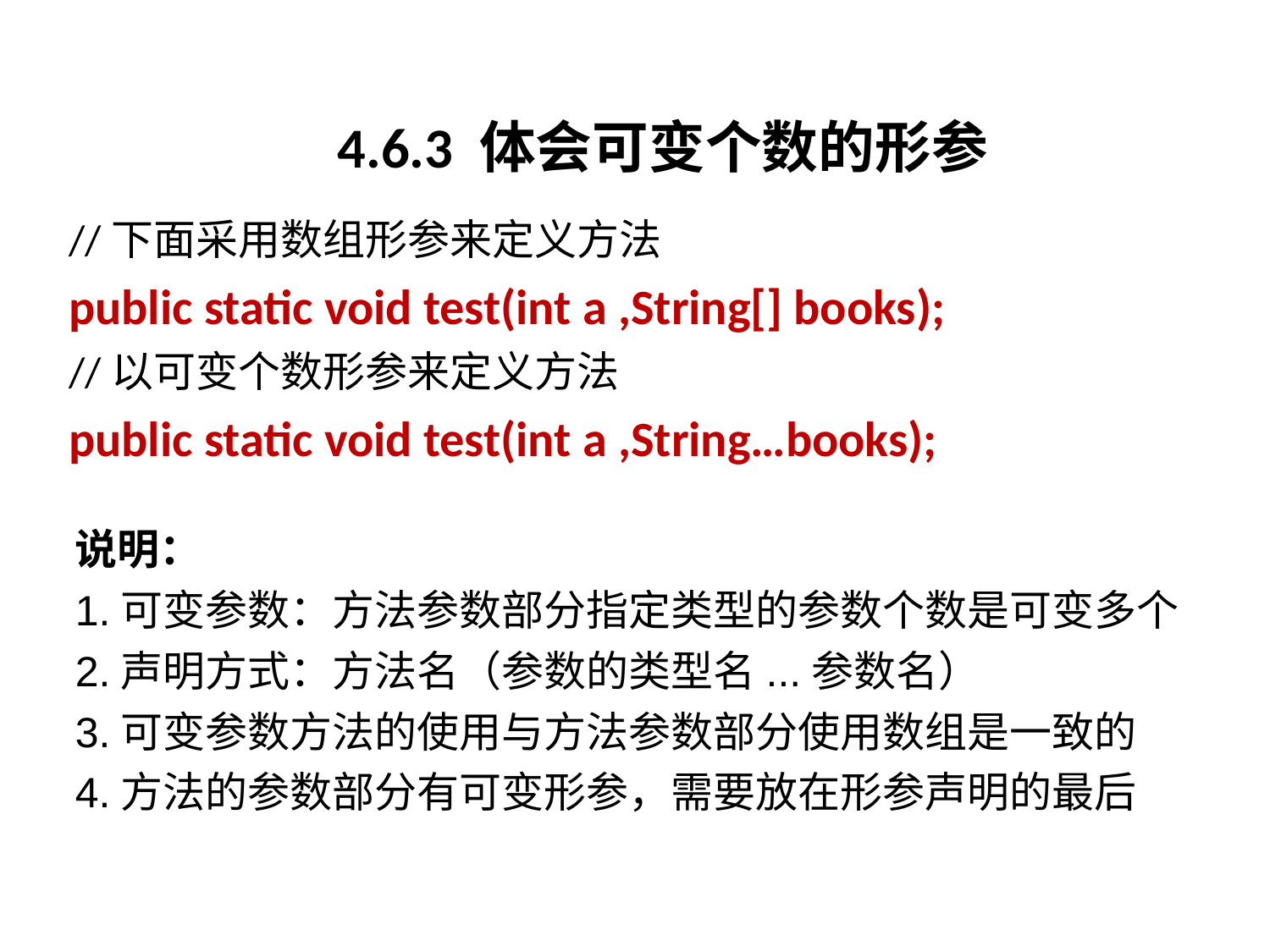

4.6.3 体会可变个数的形参
//下面采用数组形参来定义方法
public static void test(int a ,String[] books);
//以可变个数形参来定义方法
public static void test(int a ,String…books);
说明：
1.可变参数：方法参数部分指定类型的参数个数是可变多个
2.声明方式：方法名（参数的类型名...参数名）
3.可变参数方法的使用与方法参数部分使用数组是一致的
4.方法的参数部分有可变形参，需要放在形参声明的最后